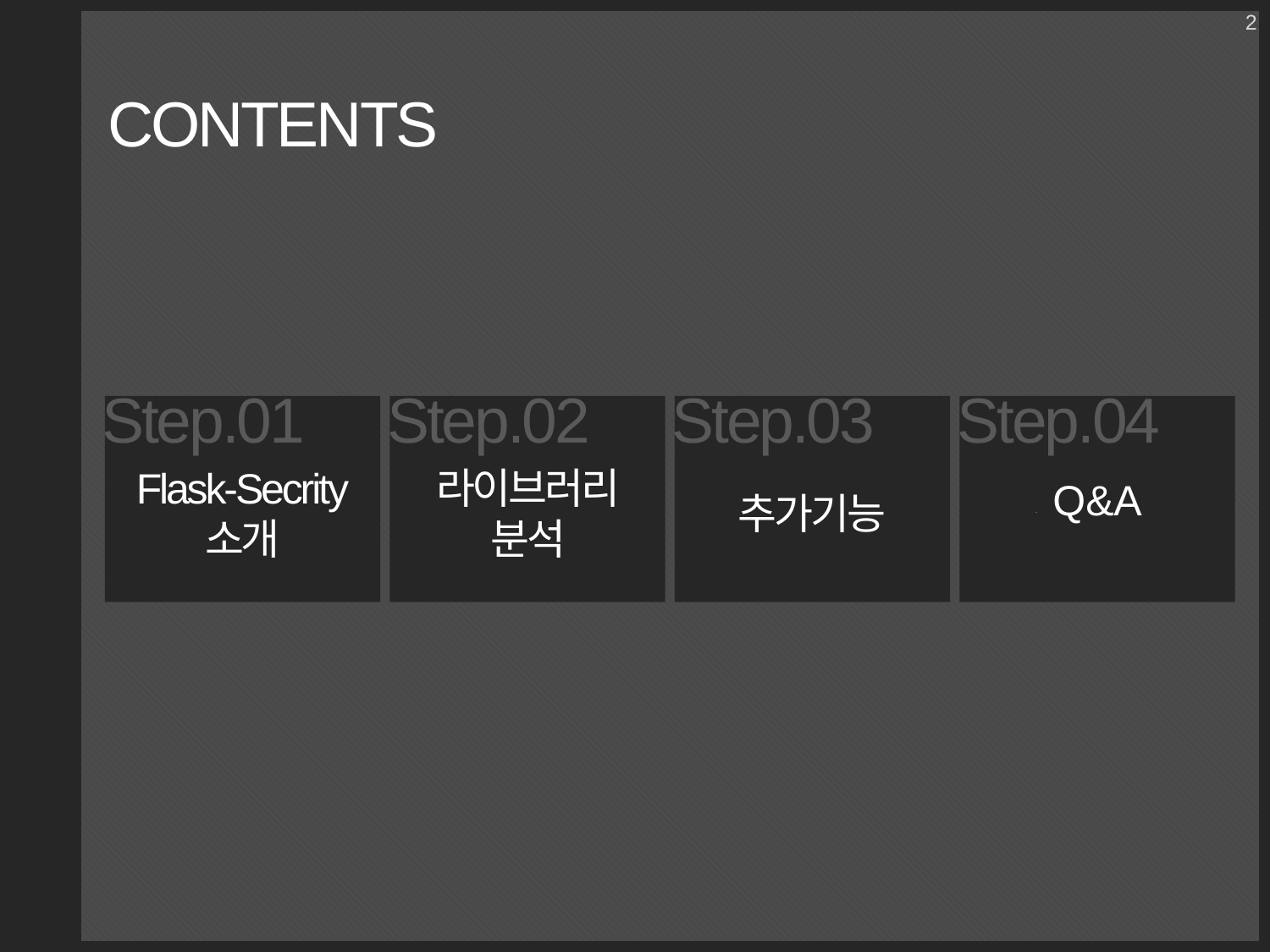

2
CONTENTS
Step.01
Step.02
Step.03
Step.04

Q&A
Flask-Secrity
소개
라이브러리
분석
추가기능
ㅂ